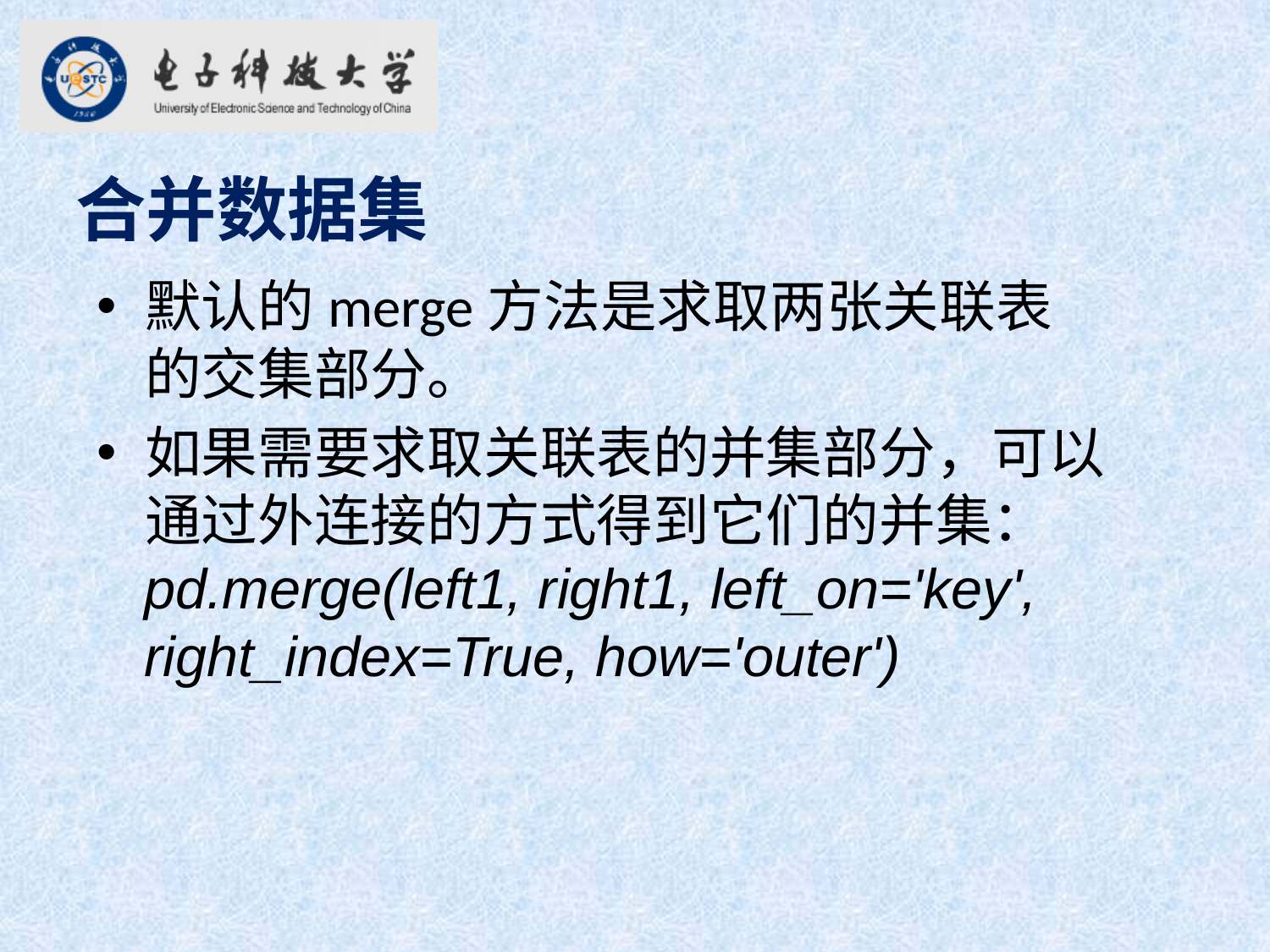

合并数据集
默认的merge方法是求取两张关联表  的交集部分。
如果需要求取关联表的并集部分，可以通过外连接的方式得到它们的并集：
   pd.merge(left1, right1, left_on='key',
   right_index=True, how='outer')